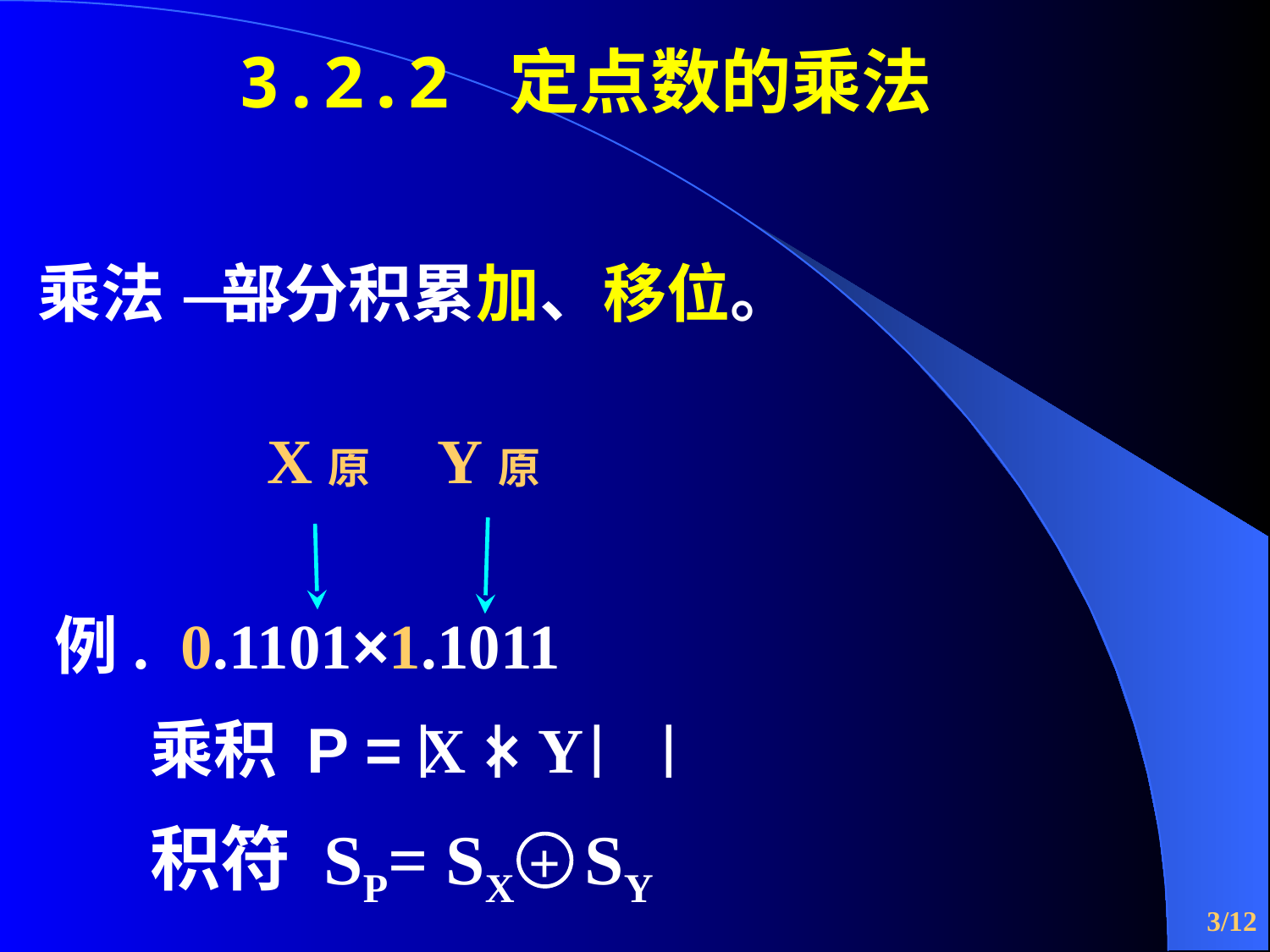

3.2.2 定点数的乘法
乘法    部分积累加、移位。

X原
Y原

例.  0.1101×1.1011
乘积 P = X × Y

积符 SP= SX    SY
+
3/12